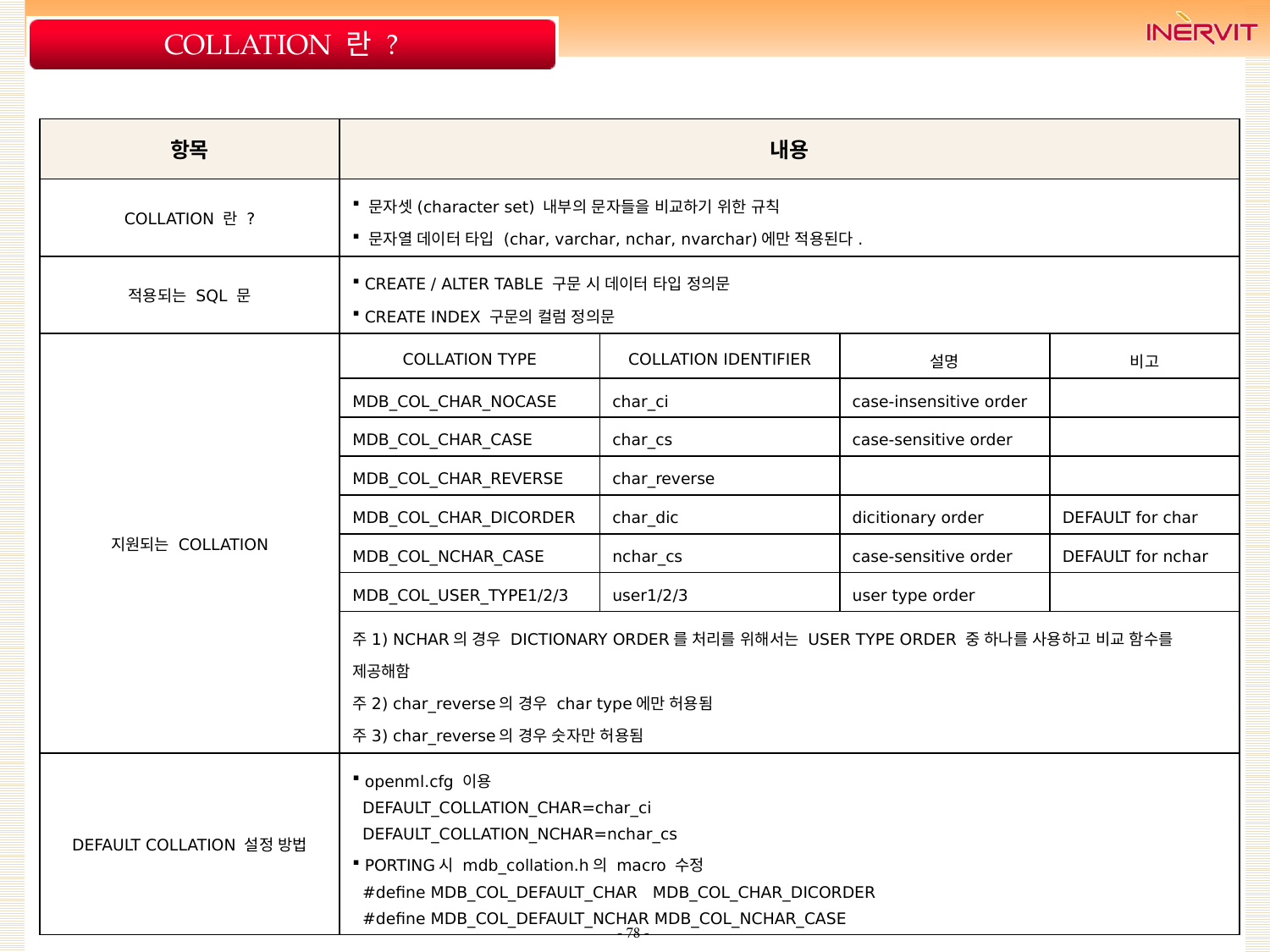

# COLLATION 란 ?
| 항목 | 내용 |  |  |  |
| --- | --- | --- | --- | --- |
| COLLATION 란 ? | 문자셋(character set) 내부의 문자들을 비교하기 위한 규칙 문자열 데이터 타입 (char, varchar, nchar, nvarchar)에만 적용된다. |  |  |  |
| 적용되는 SQL 문 | CREATE / ALTER TABLE 구문 시 데이터 타입 정의문 CREATE INDEX 구문의 컬럼 정의문 |  |  |  |
| 지원되는 COLLATION | COLLATION TYPE | COLLATION IDENTIFIER | 설명 | 비고 |
|  | MDB\_COL\_CHAR\_NOCASE | char\_ci | case-insensitive order |  |
|  | MDB\_COL\_CHAR\_CASE | char\_cs | case-sensitive order |  |
|  | MDB\_COL\_CHAR\_REVERSE | char\_reverse |  |  |
|  | MDB\_COL\_CHAR\_DICORDER | char\_dic | dicitionary order | DEFAULT for char |
|  | MDB\_COL\_NCHAR\_CASE | nchar\_cs | case-sensitive order | DEFAULT for nchar |
|  | MDB\_COL\_USER\_TYPE1/2/3 | user1/2/3 | user type order |  |
|  | 주1) NCHAR의 경우 DICTIONARY ORDER를 처리를 위해서는 USER TYPE ORDER 중 하나를 사용하고 비교 함수를 제공해함 주2) char\_reverse의 경우 char type에만 허용됨 주3) char\_reverse의 경우 숫자만 허용됨 |  |  |  |
| DEFAULT COLLATION 설정 방법 | openml.cfg 이용 DEFAULT\_COLLATION\_CHAR=char\_ci DEFAULT\_COLLATION\_NCHAR=nchar\_cs PORTING시 mdb\_collation.h의 macro 수정 #define MDB\_COL\_DEFAULT\_CHAR MDB\_COL\_CHAR\_DICORDER #define MDB\_COL\_DEFAULT\_NCHAR MDB\_COL\_NCHAR\_CASE |  |  |  |
- 78 -